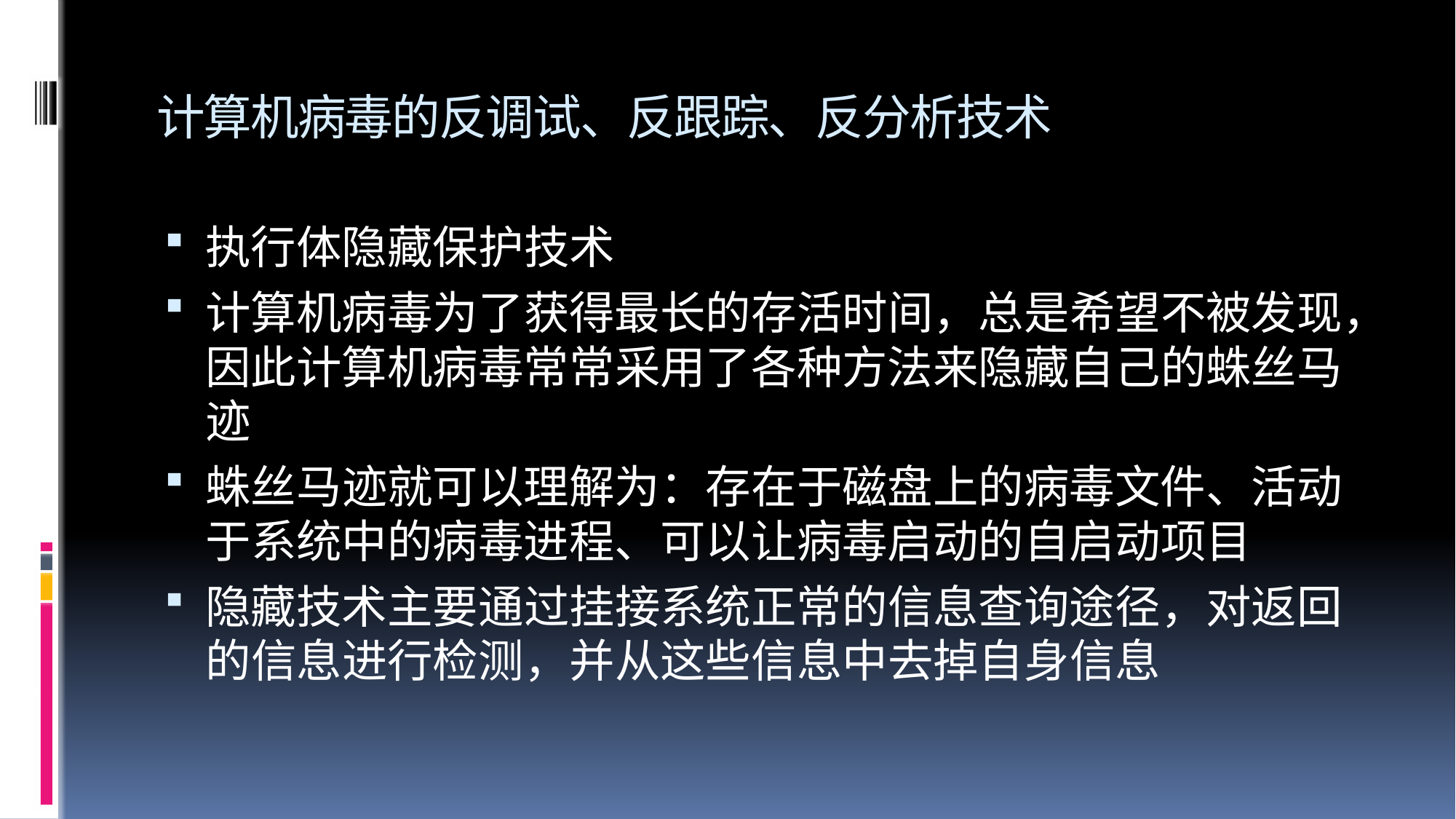

# 计算机病毒的反调试、反跟踪、反分析技术
执行体隐藏保护技术
计算机病毒为了获得最长的存活时间，总是希望不被发现，因此计算机病毒常常采用了各种方法来隐藏自己的蛛丝马迹
蛛丝马迹就可以理解为：存在于磁盘上的病毒文件、活动于系统中的病毒进程、可以让病毒启动的自启动项目
隐藏技术主要通过挂接系统正常的信息查询途径，对返回的信息进行检测，并从这些信息中去掉自身信息